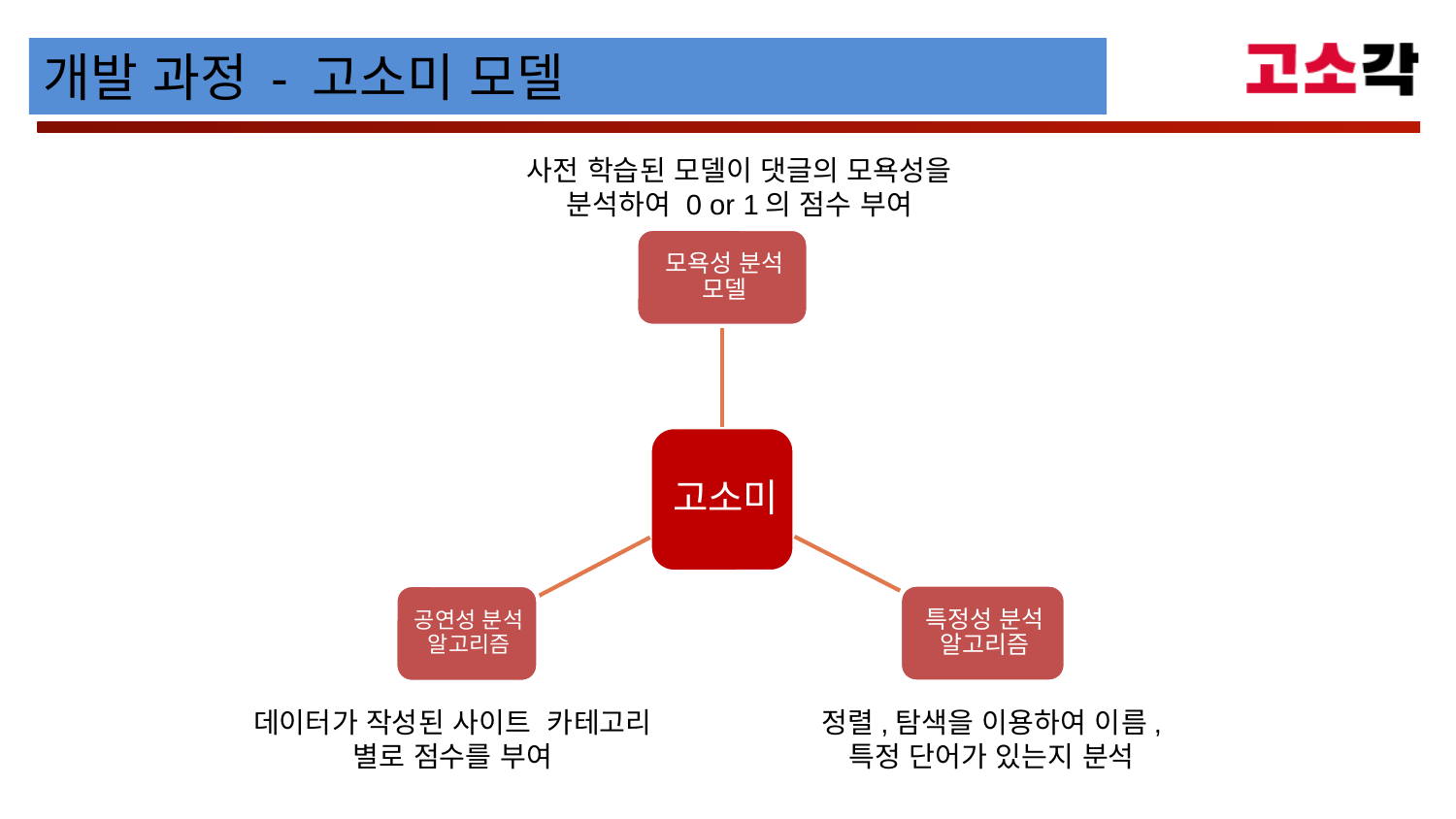

# 개발 과정 - 고소미 모델
사전 학습된 모델이 댓글의 모욕성을 분석하여 0 or 1의 점수 부여
고소미
모욕성 분석 모델
특정성 분석 알고리즘
공연성 분석 알고리즘
데이터가 작성된 사이트  카테고리 별로 점수를 부여
정렬,탐색을 이용하여 이름, 특정 단어가 있는지 분석